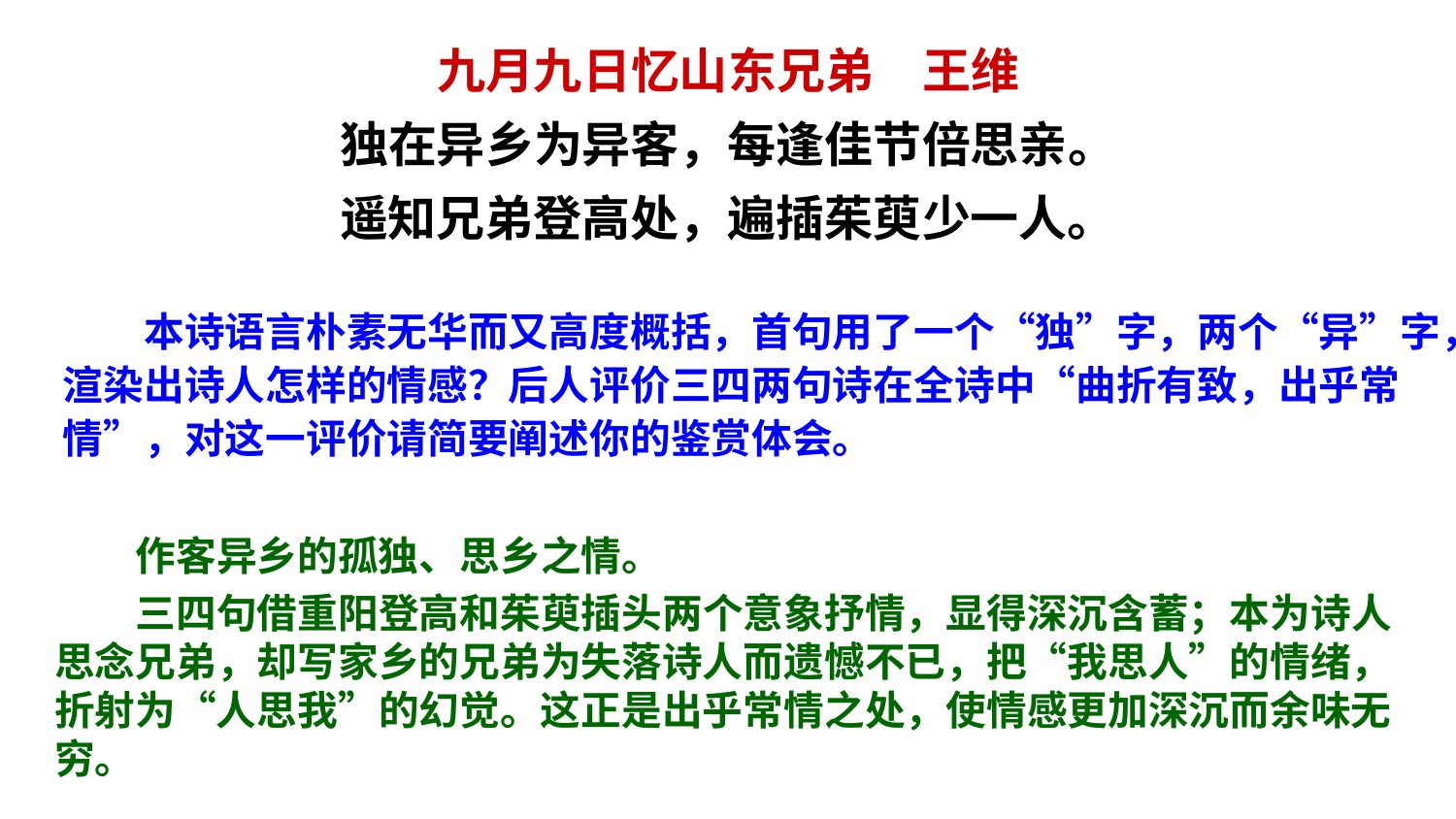

九月九日忆山东兄弟　王维
独在异乡为异客，每逢佳节倍思亲。
遥知兄弟登高处，遍插茱萸少一人。
　　本诗语言朴素无华而又高度概括，首句用了一个“独”字，两个“异”字，渲染出诗人怎样的情感？后人评价三四两句诗在全诗中“曲折有致，出乎常情”，对这一评价请简要阐述你的鉴赏体会。
　　作客异乡的孤独、思乡之情。
　　三四句借重阳登高和茱萸插头两个意象抒情，显得深沉含蓄；本为诗人思念兄弟，却写家乡的兄弟为失落诗人而遗憾不已，把“我思人”的情绪，折射为“人思我”的幻觉。这正是出乎常情之处，使情感更加深沉而余味无穷。